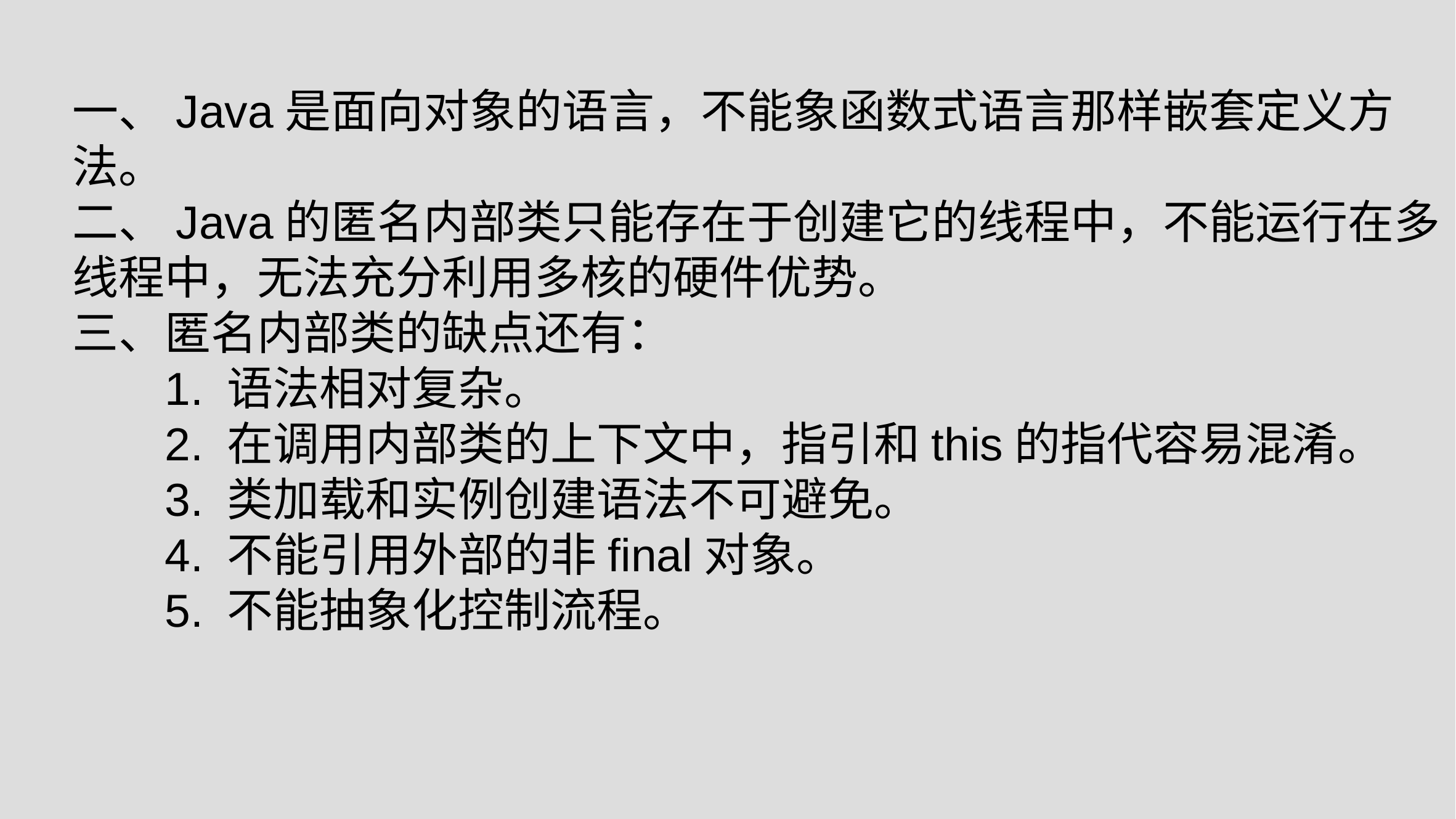

一、Java是面向对象的语言，不能象函数式语言那样嵌套定义方法。
二、Java的匿名内部类只能存在于创建它的线程中，不能运行在多线程中，无法充分利用多核的硬件优势。
三、匿名内部类的缺点还有：
	1. 语法相对复杂。
	2. 在调用内部类的上下文中，指引和this的指代容易混淆。
	3. 类加载和实例创建语法不可避免。
	4. 不能引用外部的非final对象。
	5. 不能抽象化控制流程。